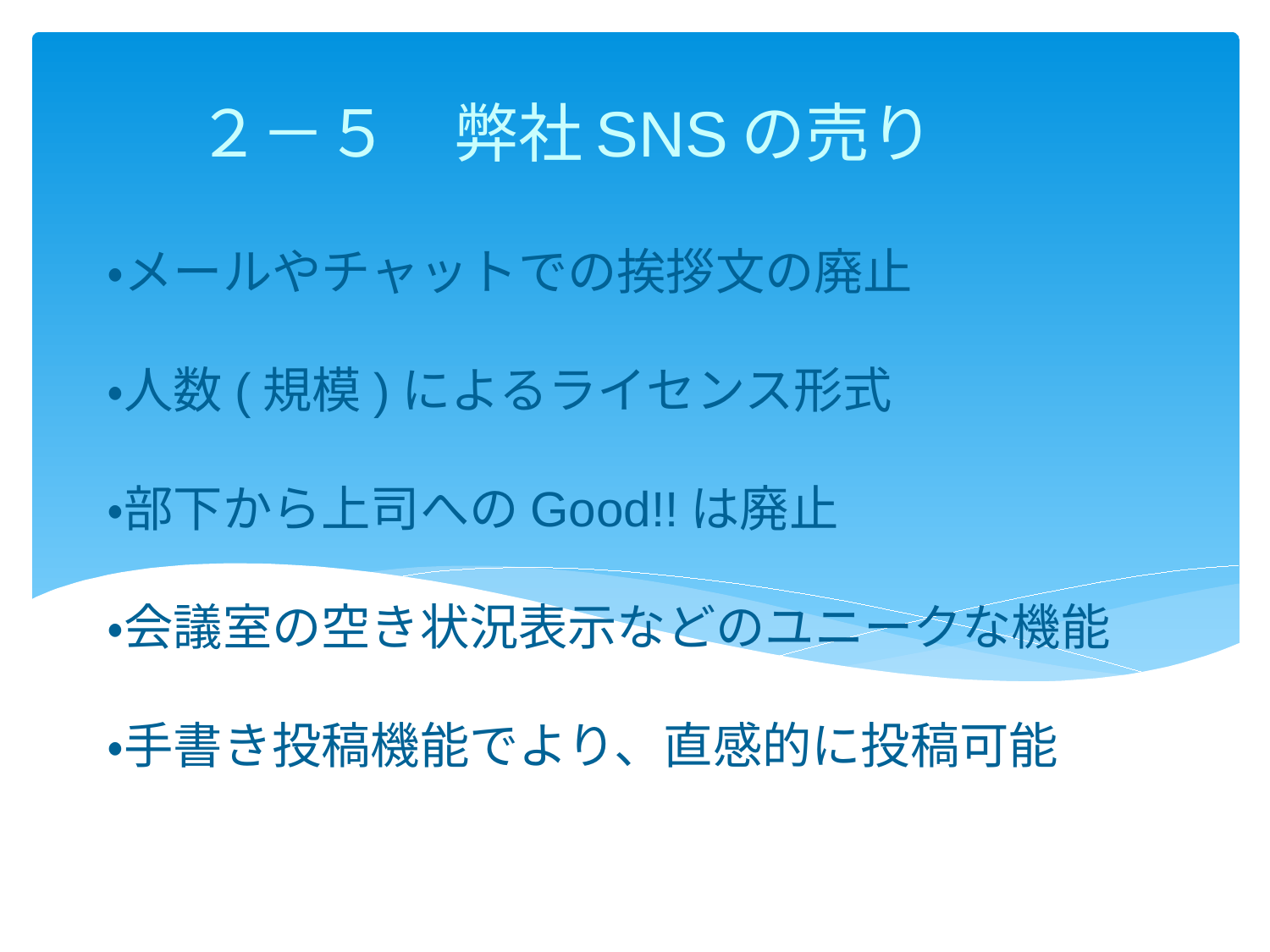

# ２－５　弊社SNSの売り
・メールやチャットでの挨拶文の廃止

・人数(規模)によるライセンス形式

・部下から上司へのGood!!は廃止

・会議室の空き状況表示などのユニークな機能

・手書き投稿機能でより、直感的に投稿可能